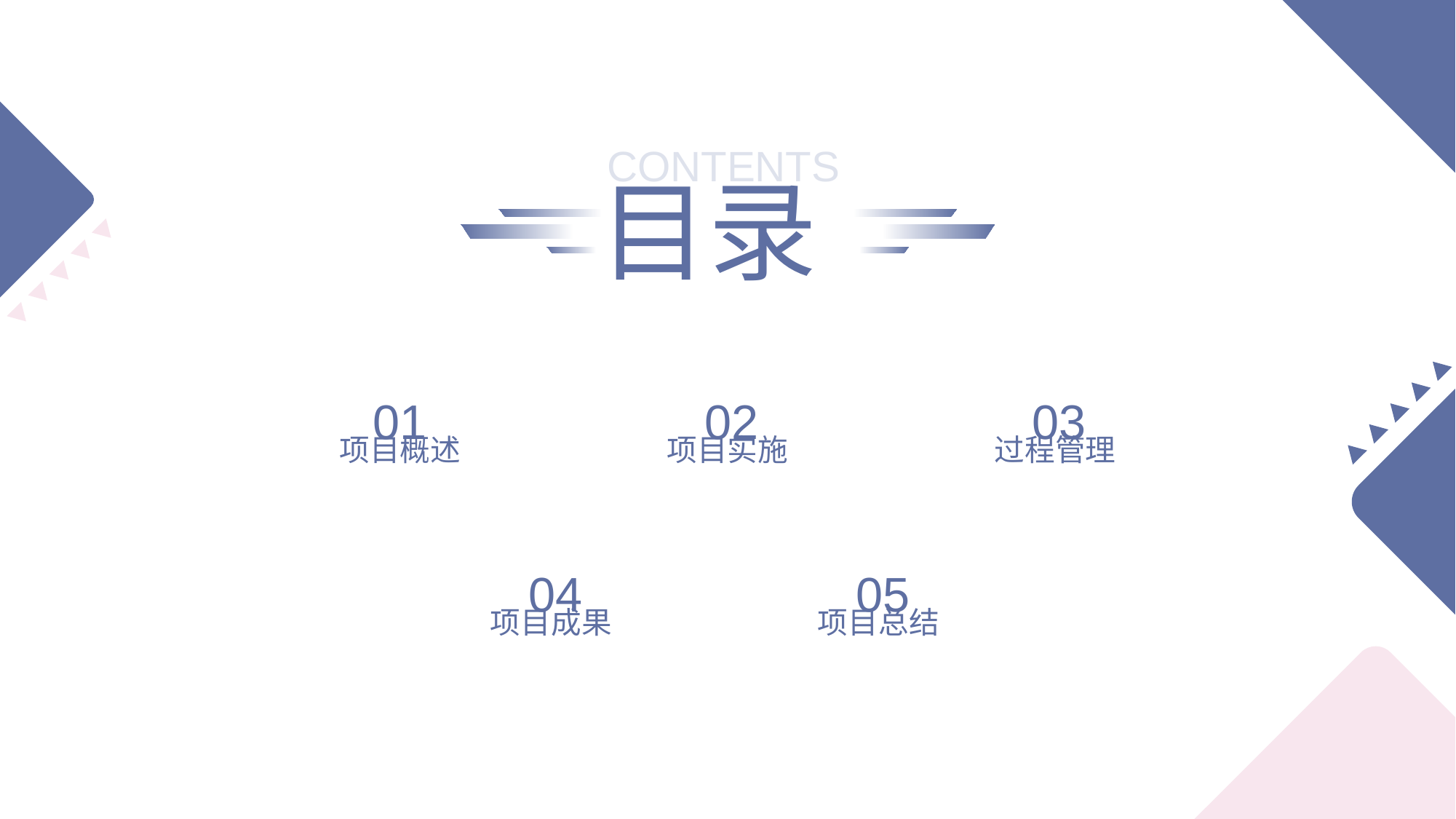

01
02
03
项目概述
项目实施
过程管理
04
05
项目成果
项目总结